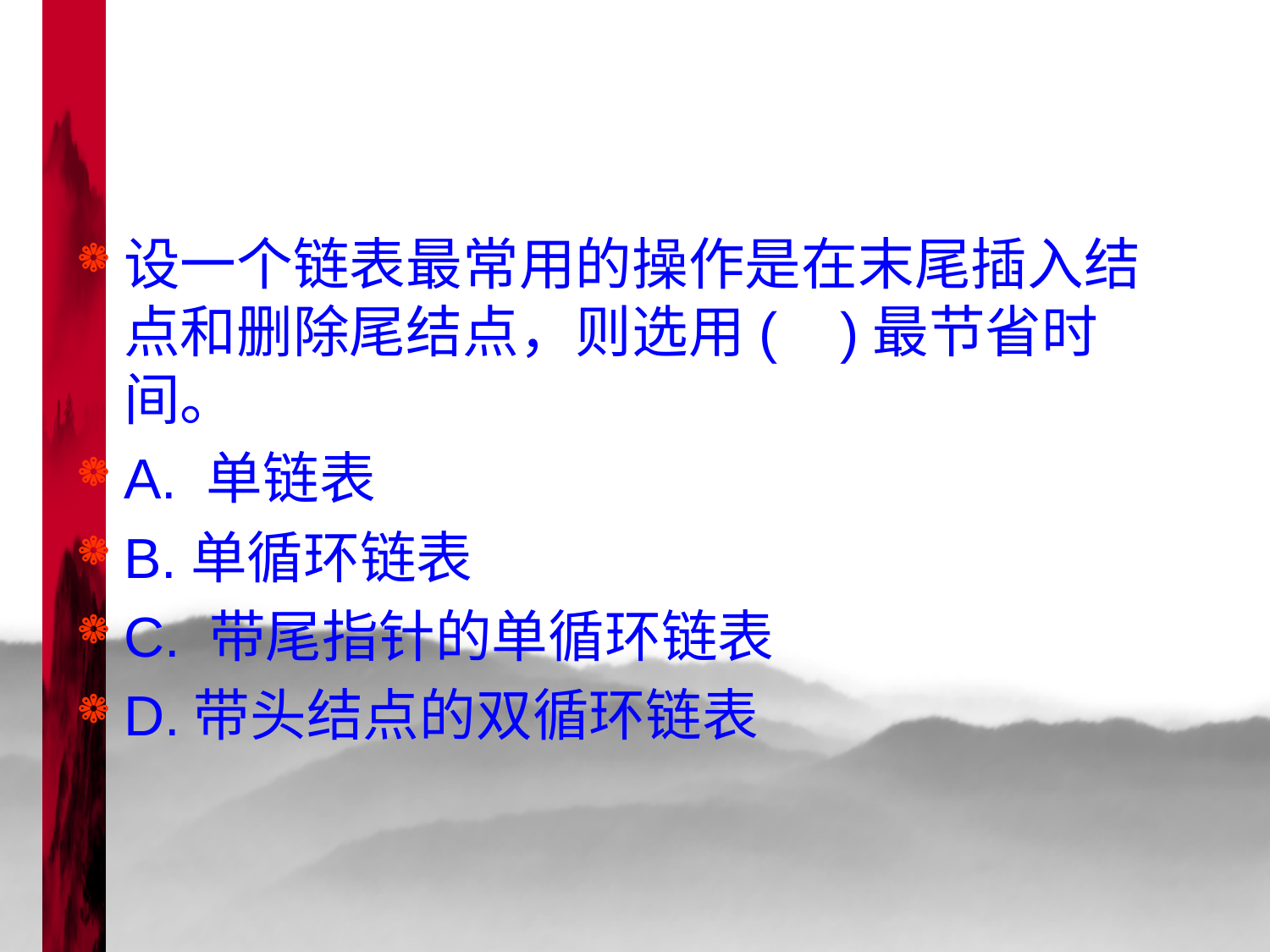

#
设一个链表最常用的操作是在末尾插入结点和删除尾结点，则选用(    )最节省时间。
A. 单链表
B.单循环链表
C. 带尾指针的单循环链表
D.带头结点的双循环链表